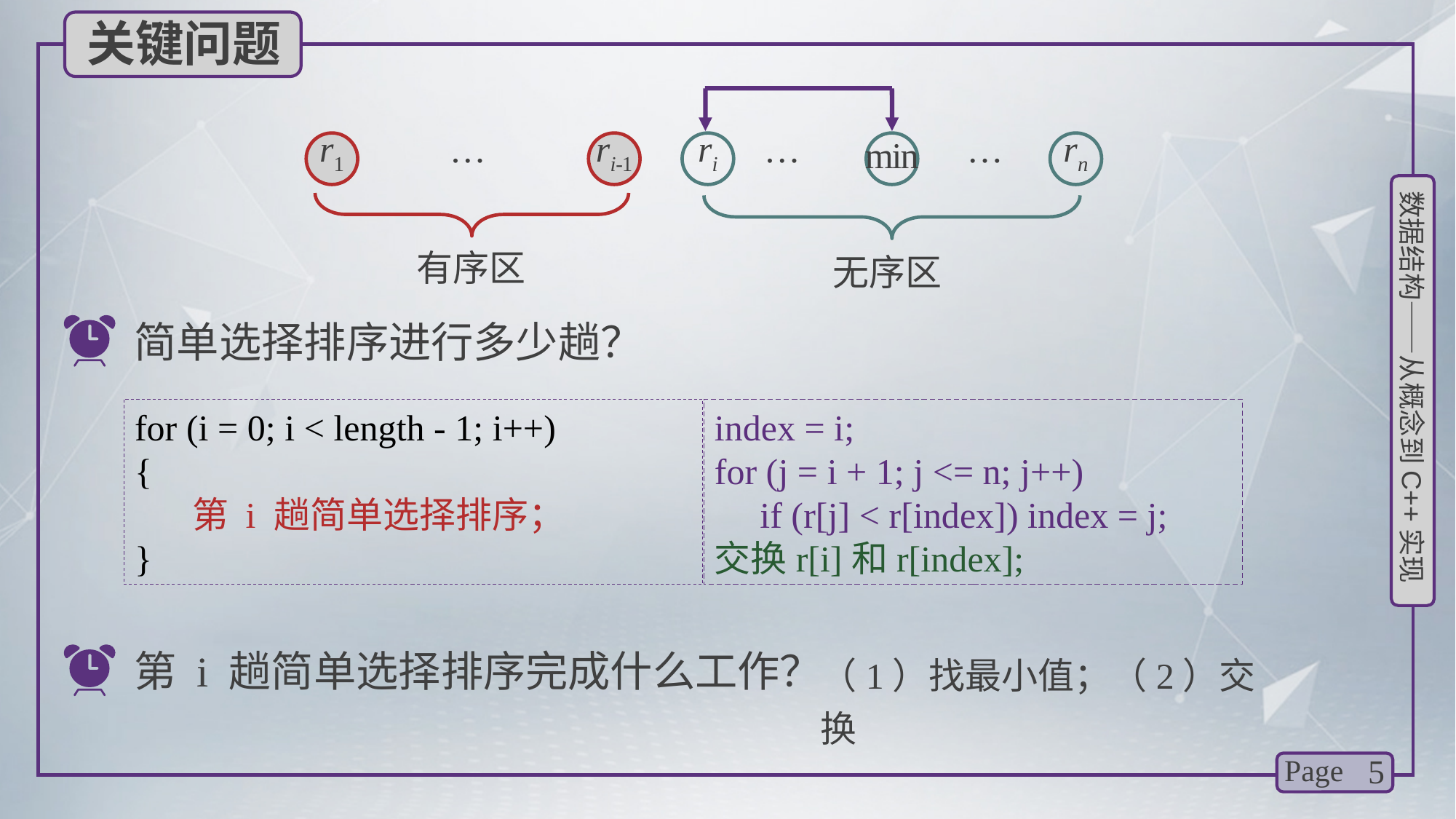

关键问题

…
…
…
r1
ri-1
ri
rn
min

有序区

无序区
简单选择排序进行多少趟？

for (i = 0; i < length - 1; i++)
{
      第 i 趟简单选择排序；
}
index = i;
for (j = i + 1; j <= n; j++)
     if (r[j] < r[index]) index = j;
交换r[i]和r[index];
（1）找最小值；（2）交换
第 i 趟简单选择排序完成什么工作？